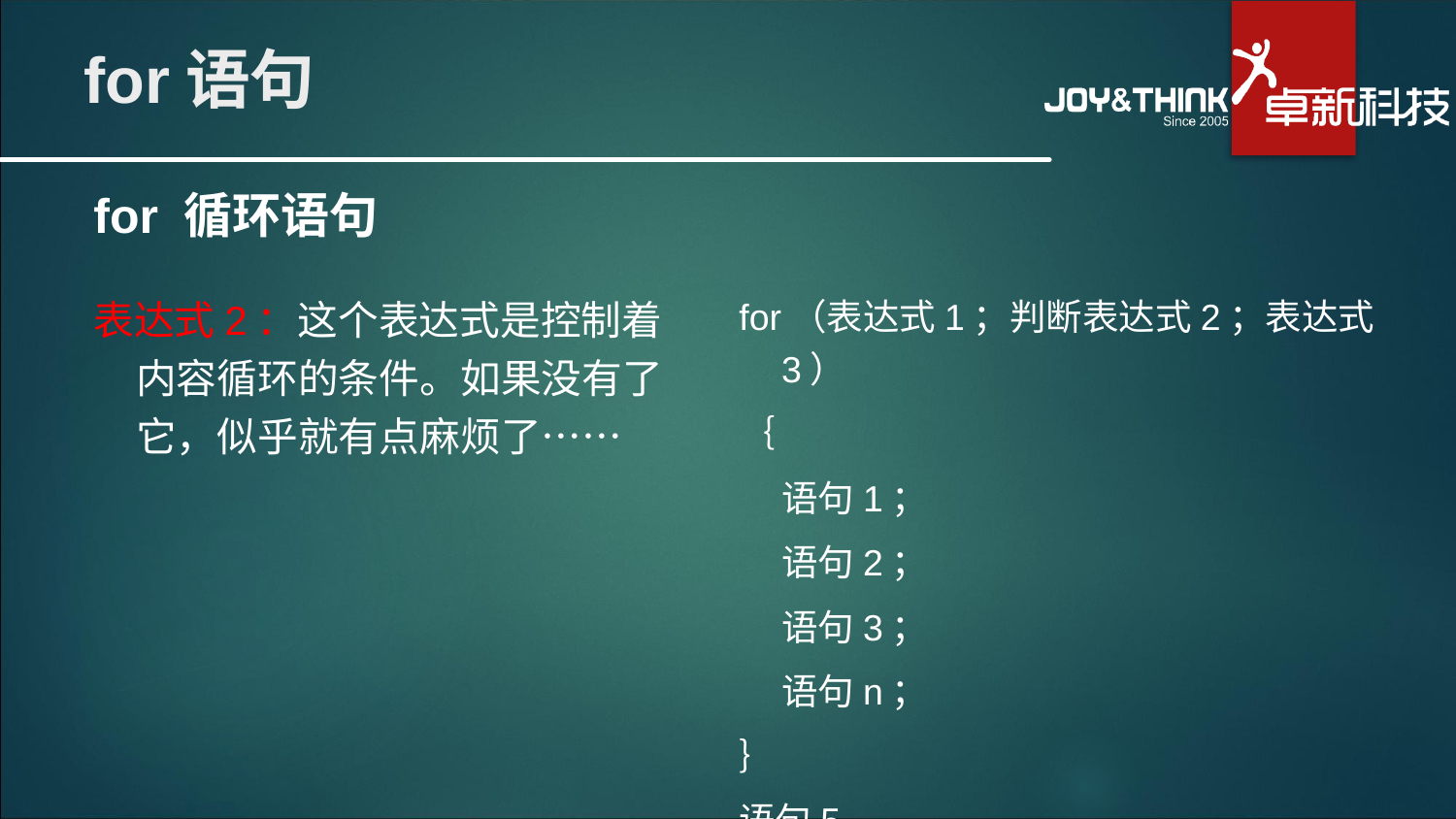

# for语句
for 循环语句
表达式2：这个表达式是控制着内容循环的条件。如果没有了它，似乎就有点麻烦了……
for（表达式1；判断表达式2；表达式3）
｛
	语句1；
	语句2；
	语句3；
	语句n；
｝
语句5